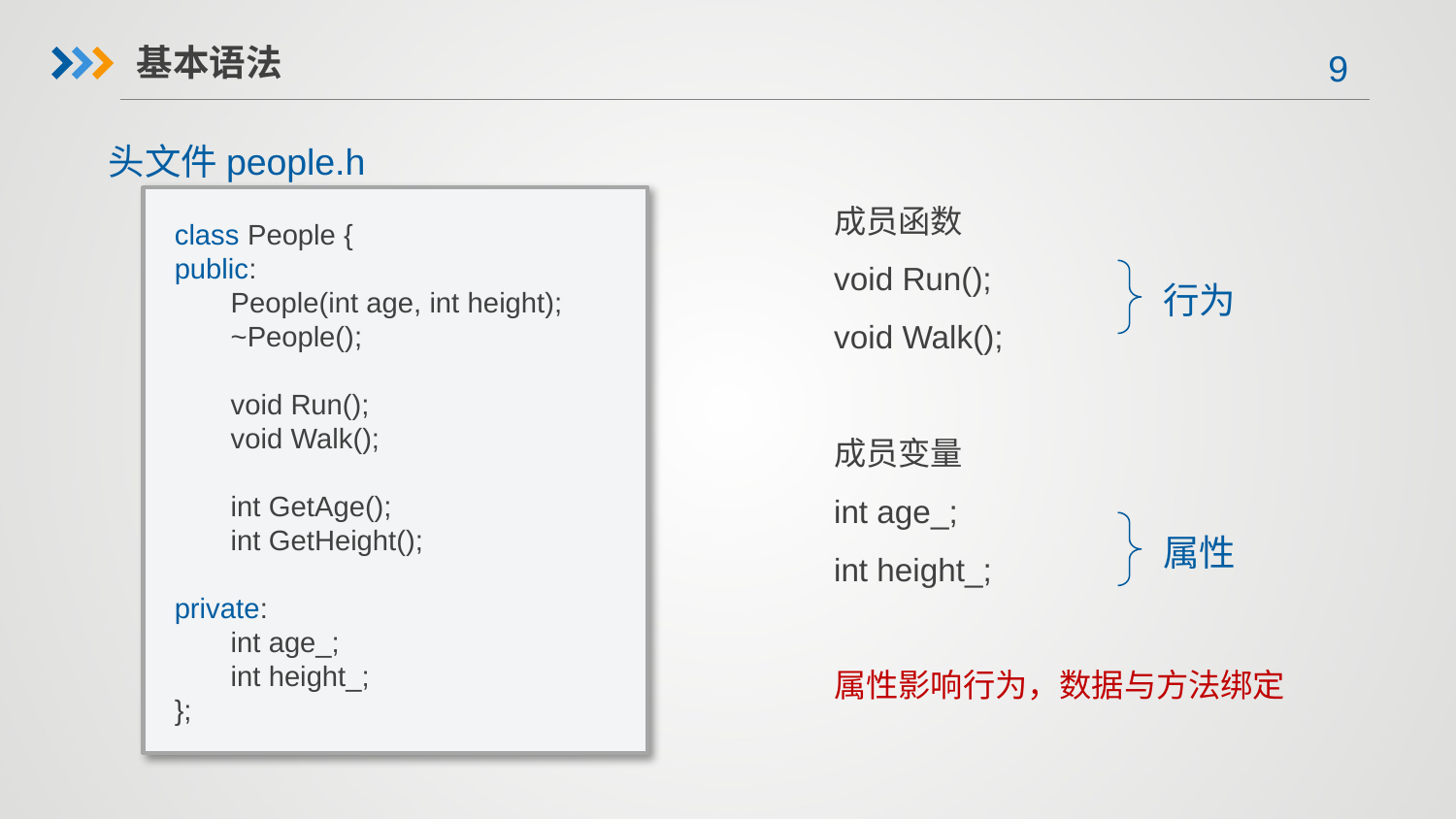

基本语法
头文件people.h
成员函数
void Run();
void Walk();

成员变量
int age_;
int height_;

属性影响行为，数据与方法绑定

class People {
public:
       People(int age, int height);
       ~People();

       void Run();
       void Walk();

       int GetAge();
       int GetHeight();

private:
       int age_;
       int height_;
};
行为

属性